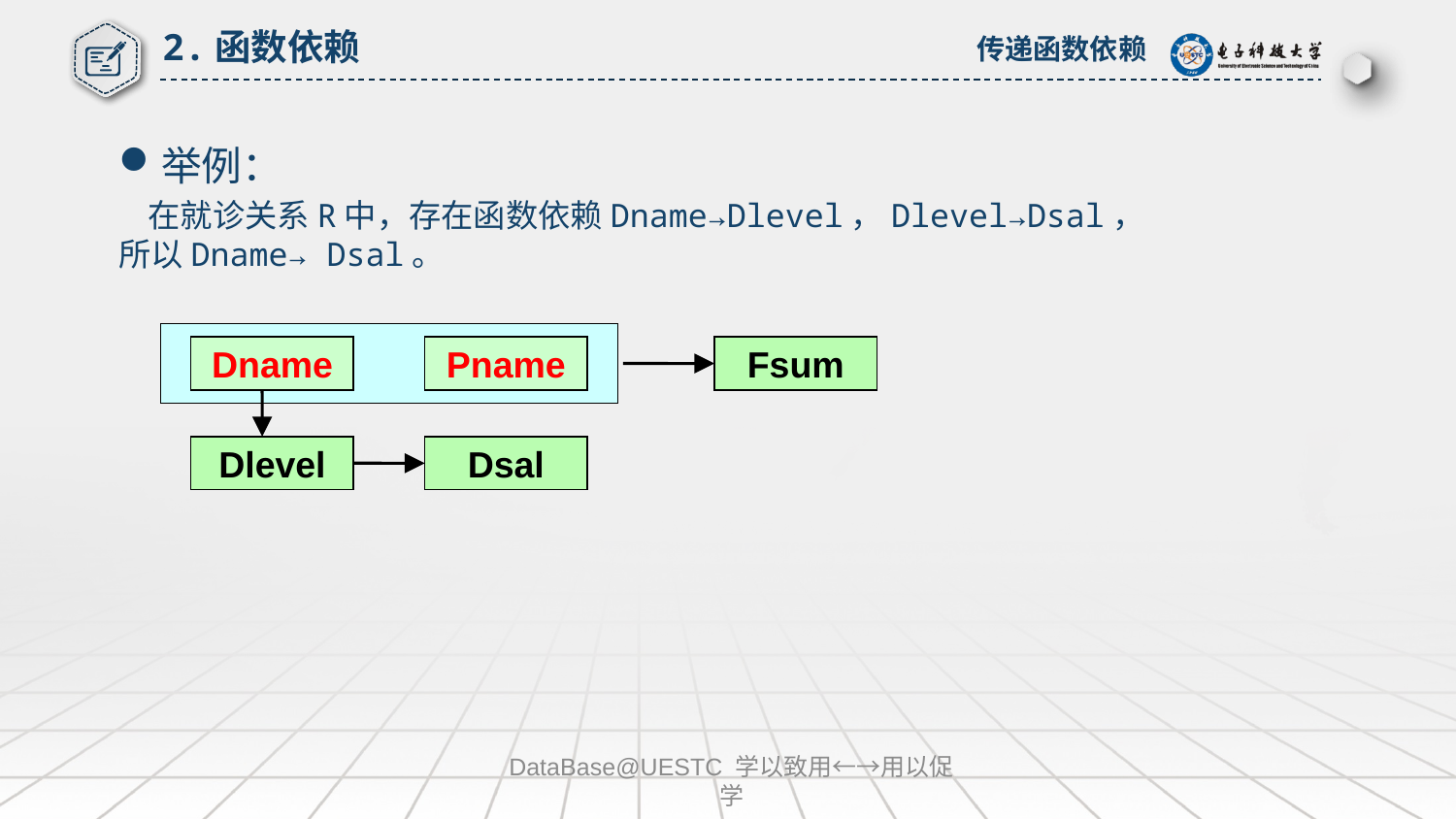

# 2.函数依赖
传递函数依赖
举例：
   在就诊关系R中，存在函数依赖Dname→Dlevel，Dlevel→Dsal，
所以Dname→ Dsal。

Dname
Pname
Fsum

Dlevel
Dsal

14
DataBase@UESTC 学以致用←→用以促学